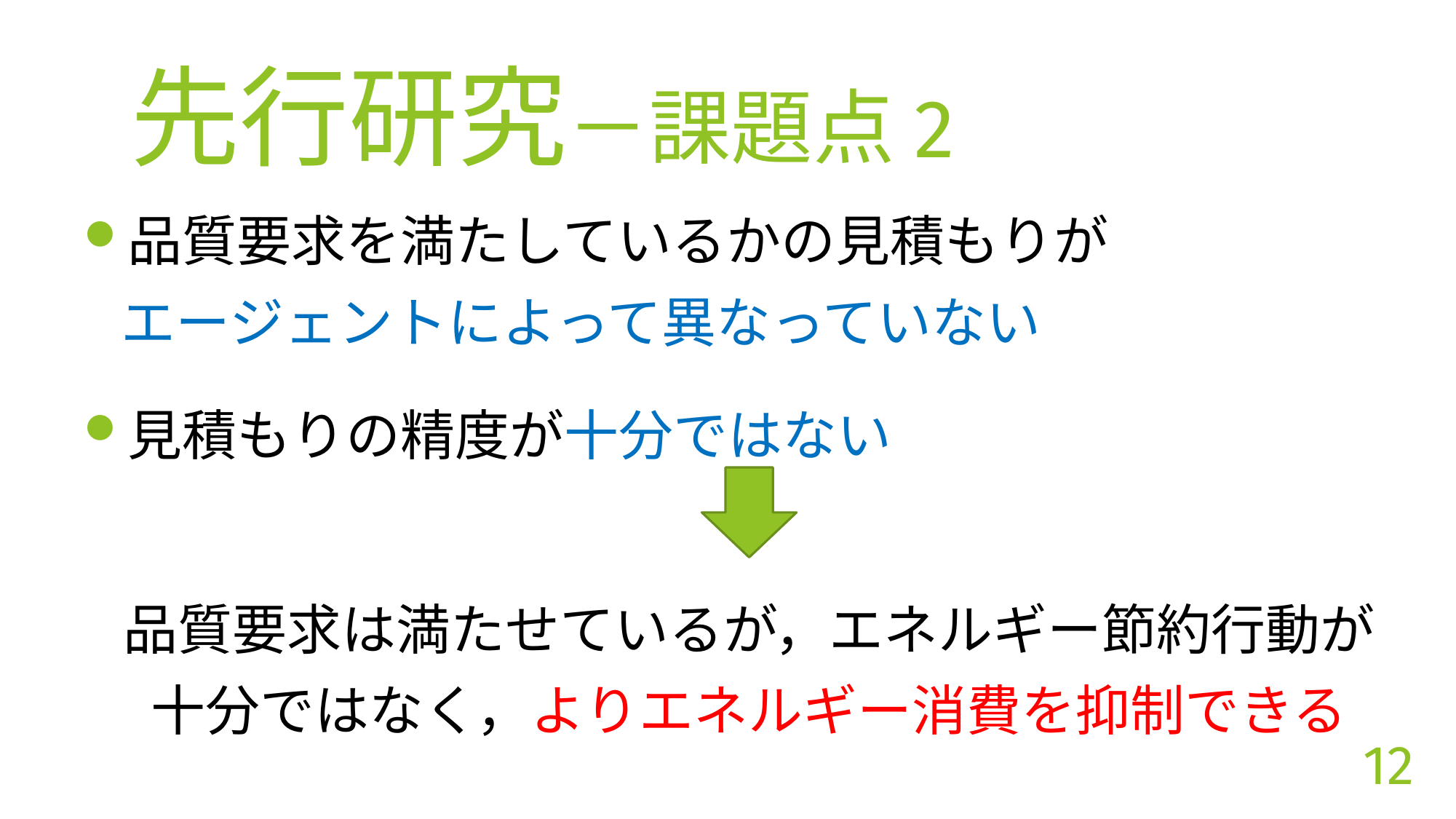

先行研究－課題点2
品質要求を満たしているかの見積もりが
  エージェントによって異なっていない
見積もりの精度が十分ではない

品質要求は満たせているが，エネルギー節約行動が
十分ではなく，よりエネルギー消費を抑制できる

12
12